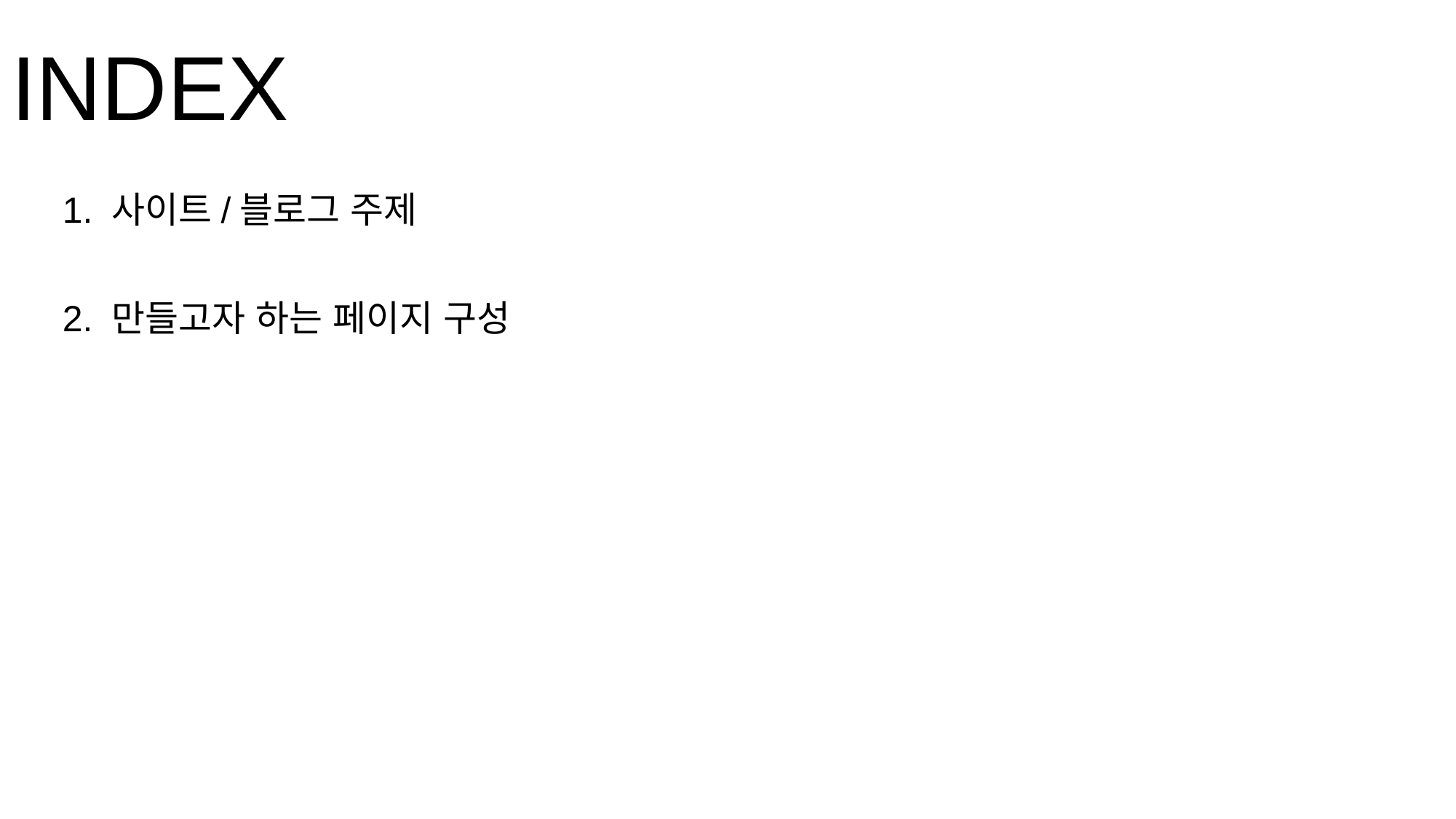

# INDEX
1. 사이트/블로그 주제

2. 만들고자 하는 페이지 구성